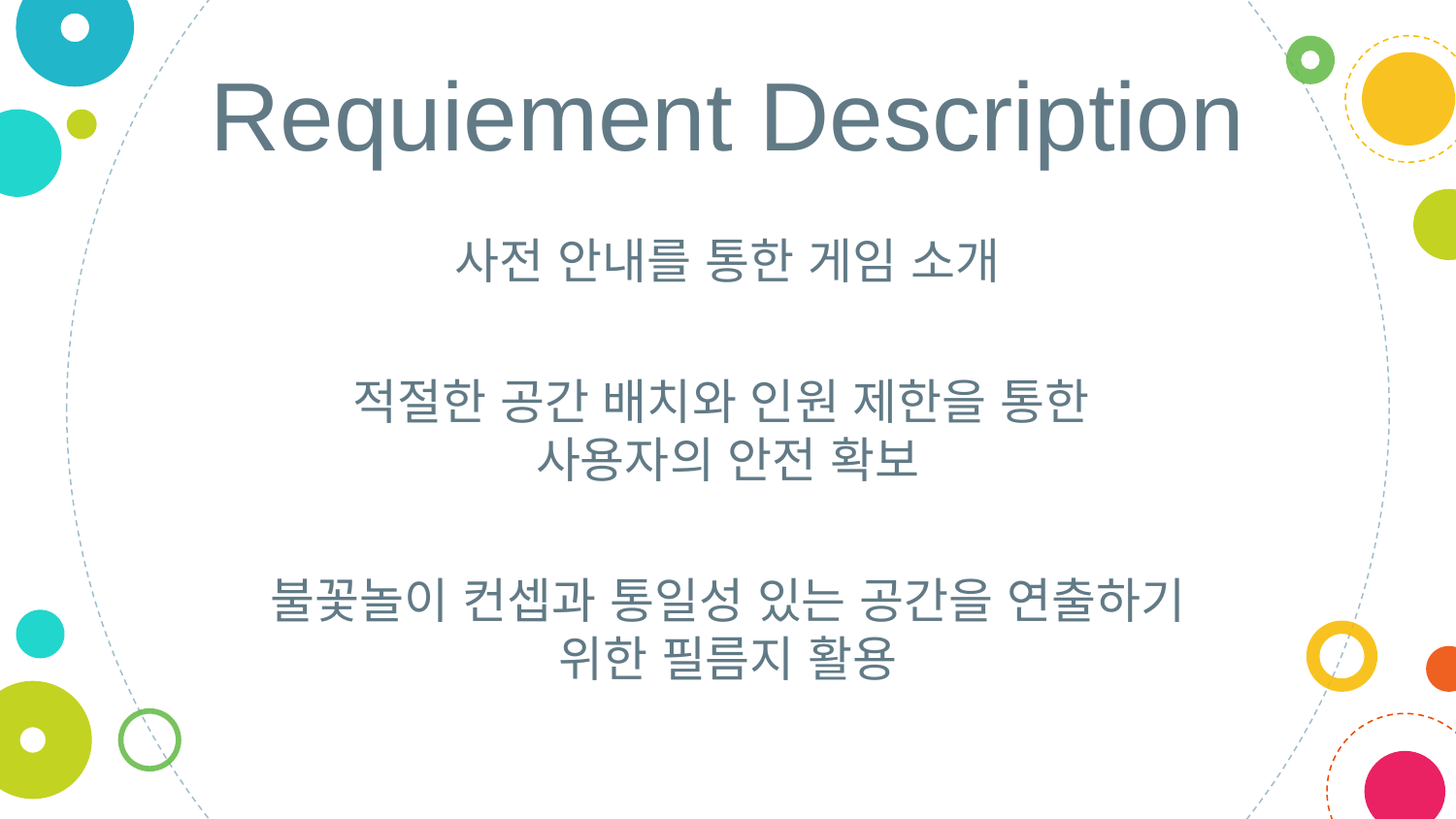

Requiement Description
사전 안내를 통한 게임 소개

적절한 공간 배치와 인원 제한을 통한  사용자의 안전 확보

불꽃놀이 컨셉과 통일성 있는 공간을 연출하기 위한 필름지 활용